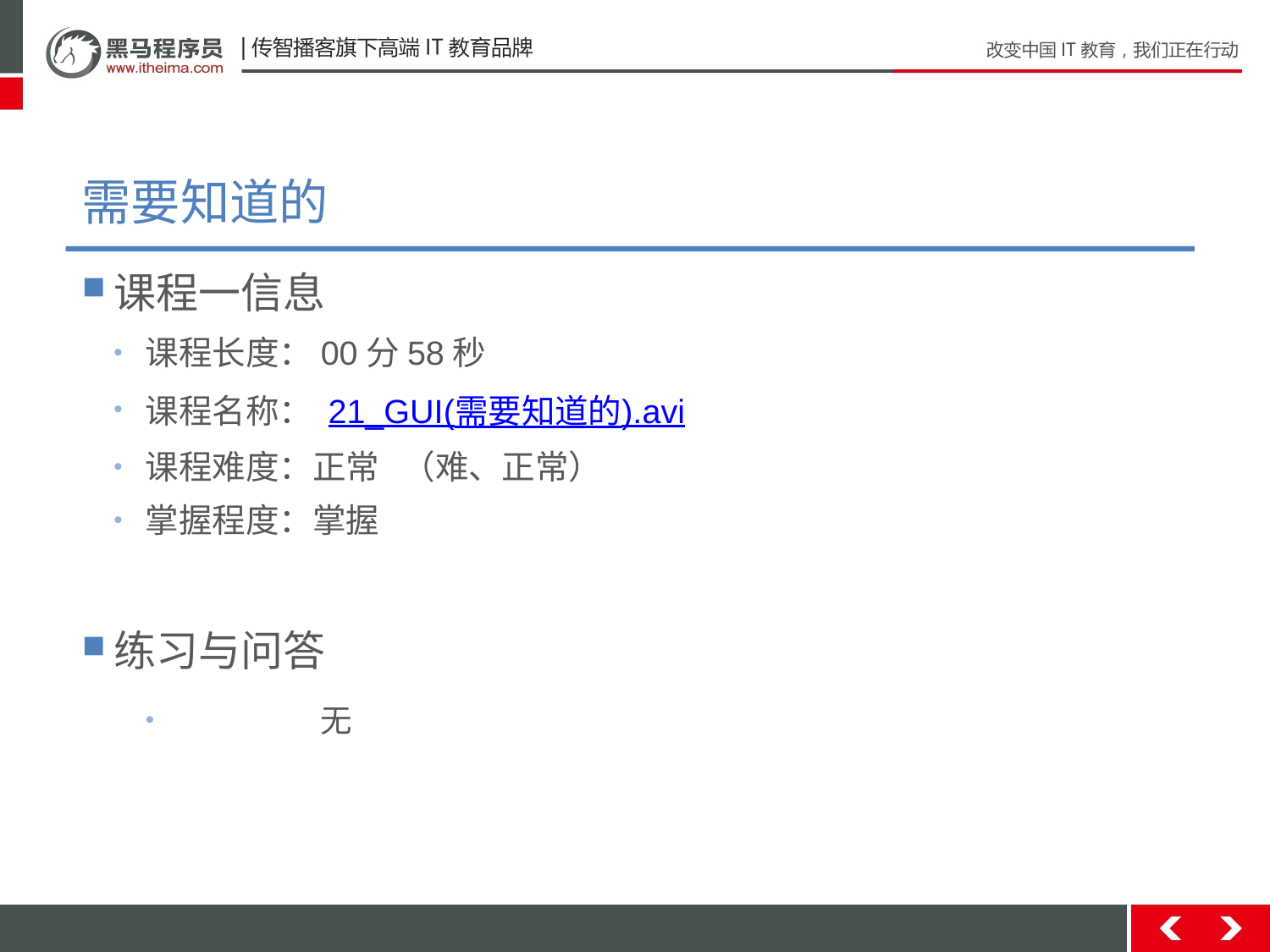

# 需要知道的
课程一信息
课程长度：00分58秒
课程名称： 21_GUI(需要知道的).avi
课程难度：正常   （难、正常）
掌握程度：掌握

练习与问答
	无